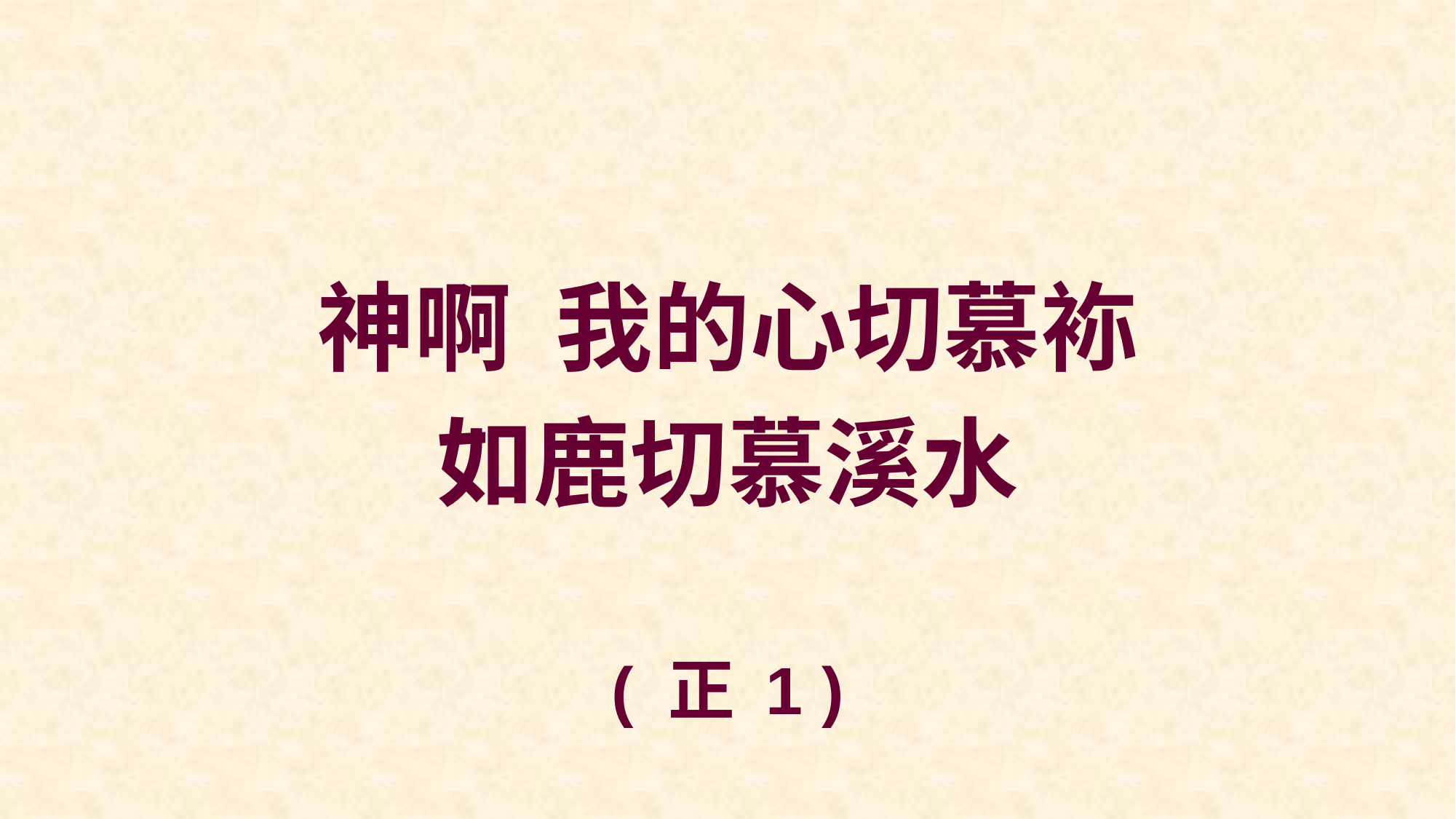

神啊  我的心切慕袮
如鹿切慕溪水
( 正 1 )